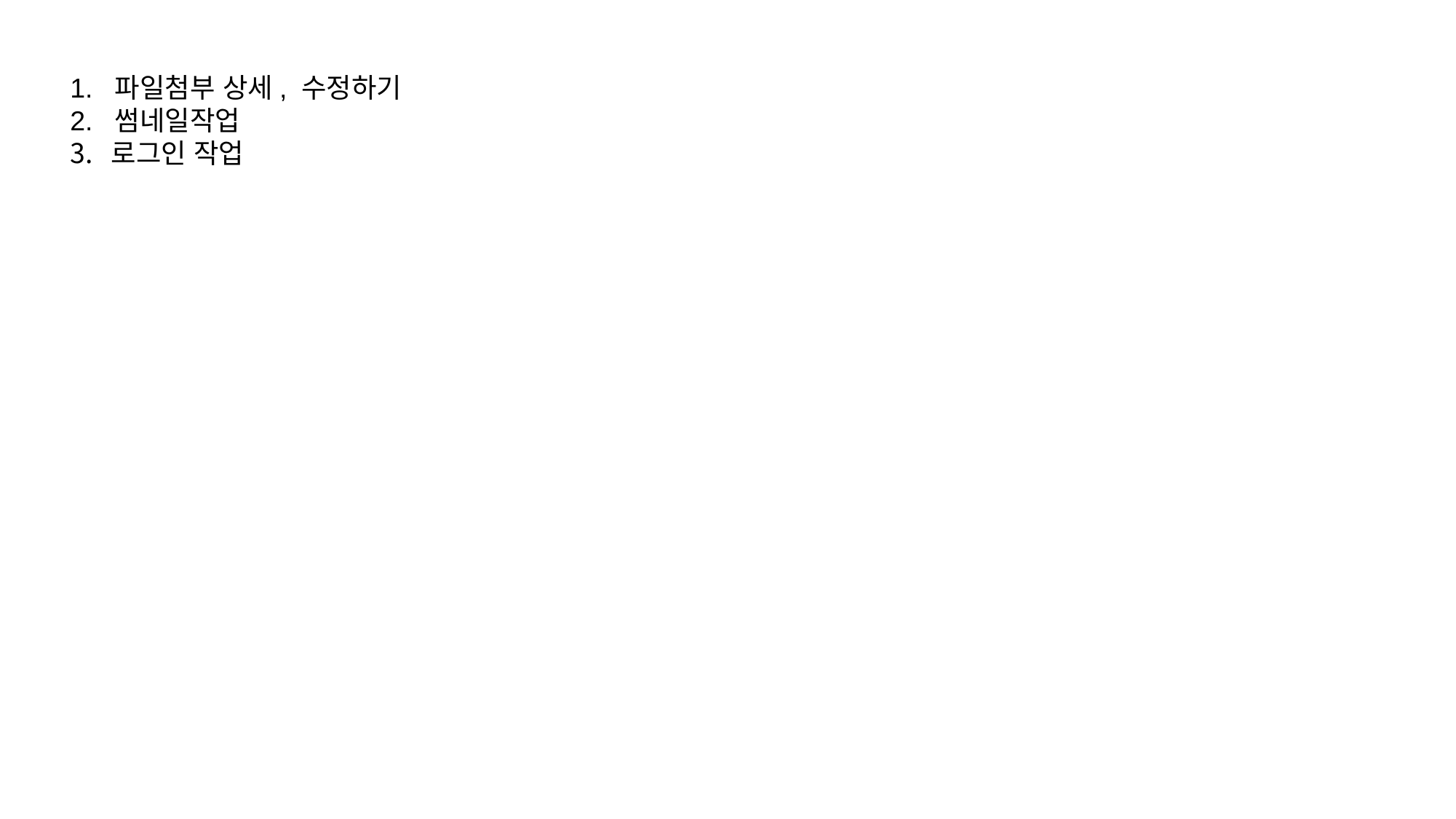

1.  파일첨부 상세, 수정하기
2.  썸네일작업
로그인 작업